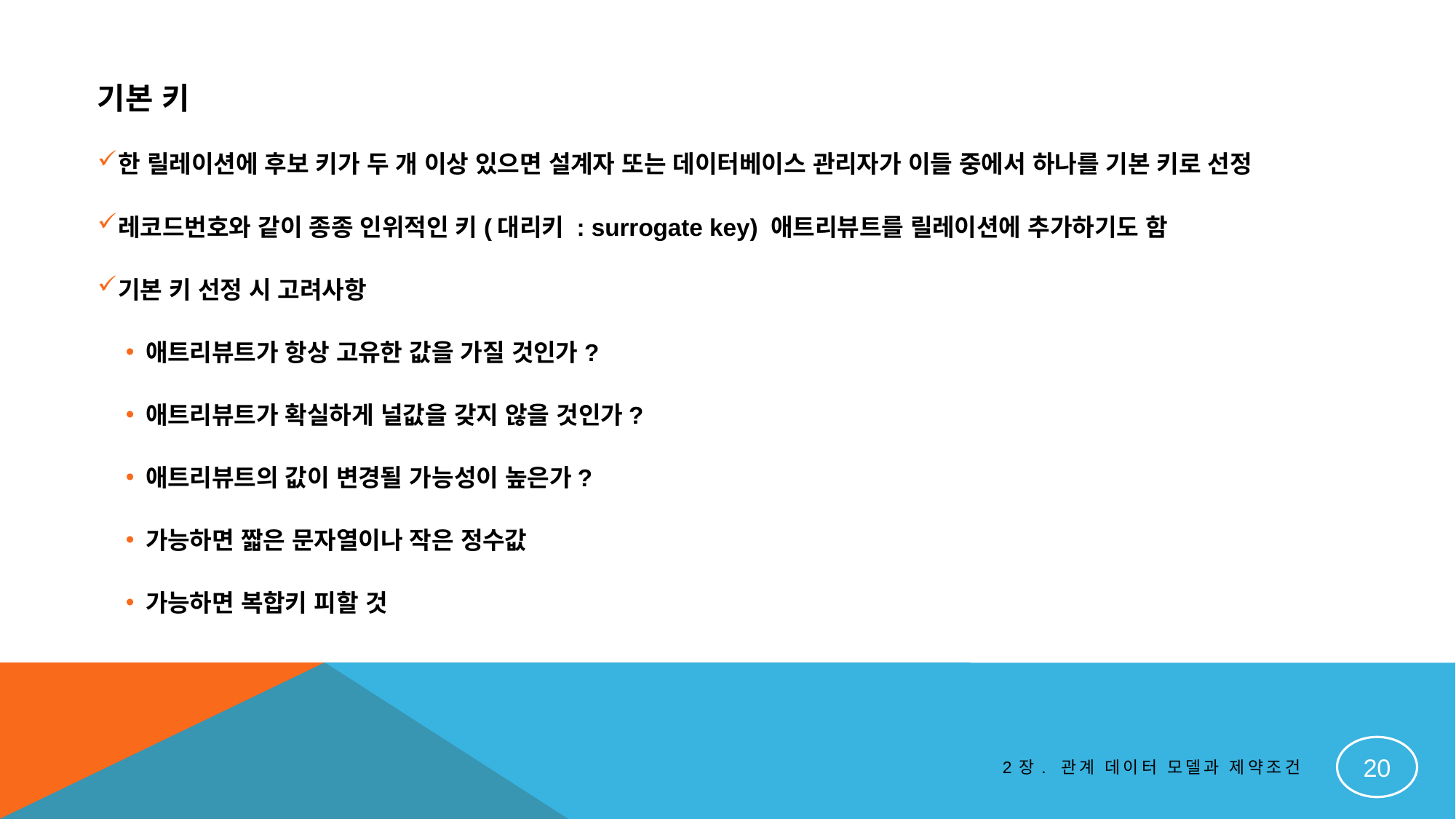

기본 키
한 릴레이션에 후보 키가 두 개 이상 있으면 설계자 또는 데이터베이스 관리자가 이들 중에서 하나를 기본 키로 선정
레코드번호와 같이 종종 인위적인 키(대리키 : surrogate key) 애트리뷰트를 릴레이션에 추가하기도 함
기본 키 선정 시 고려사항
애트리뷰트가 항상 고유한 값을 가질 것인가?
애트리뷰트가 확실하게 널값을 갖지 않을 것인가?
애트리뷰트의 값이 변경될 가능성이 높은가?
가능하면 짧은 문자열이나 작은 정수값
가능하면 복합키 피할 것
20
2장. 관계 데이터 모델과 제약조건